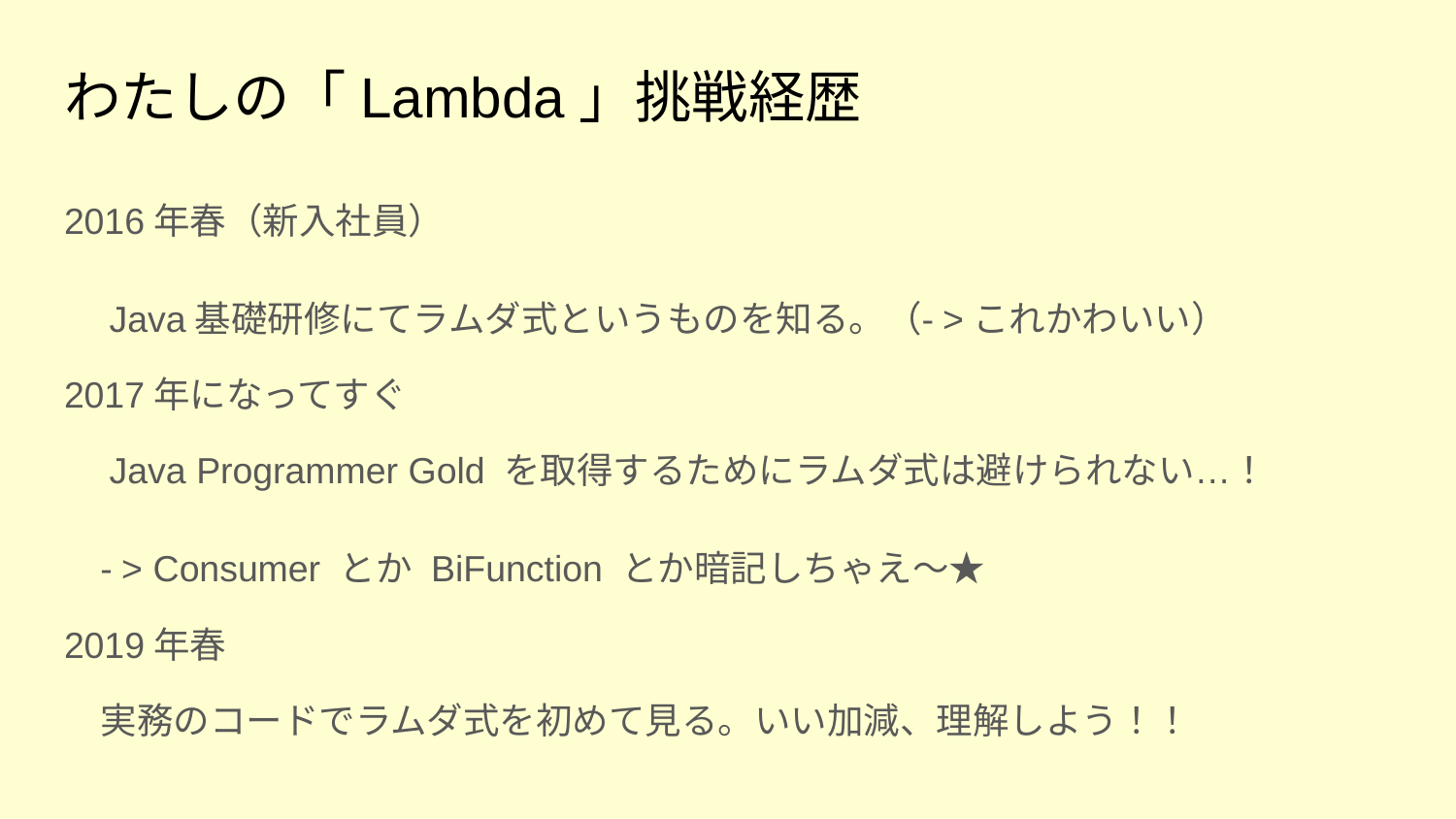

# わたしの「Lambda」挑戦経歴
2016年春（新入社員）
　Java基礎研修にてラムダ式というものを知る。（‐>これかわいい）
2017年になってすぐ
　Java Programmer Gold を取得するためにラムダ式は避けられない…！
　‐> Consumer とか BiFunction とか暗記しちゃえ～★
2019年春
　実務のコードでラムダ式を初めて見る。いい加減、理解しよう！！